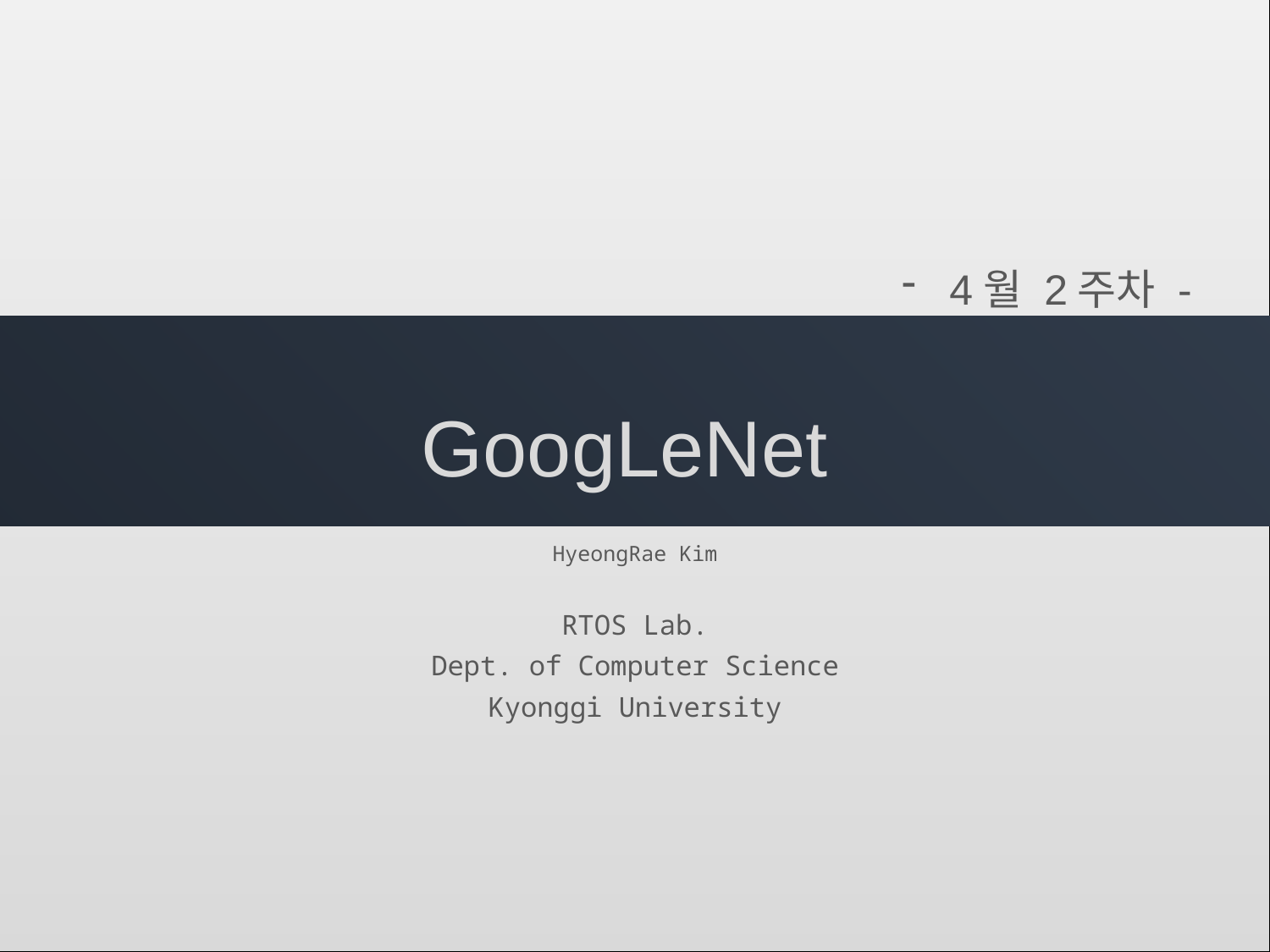

4월 2주차 -
# GoogLeNet

HyeongRae Kim

RTOS Lab.
Dept. of Computer Science
Kyonggi University

1